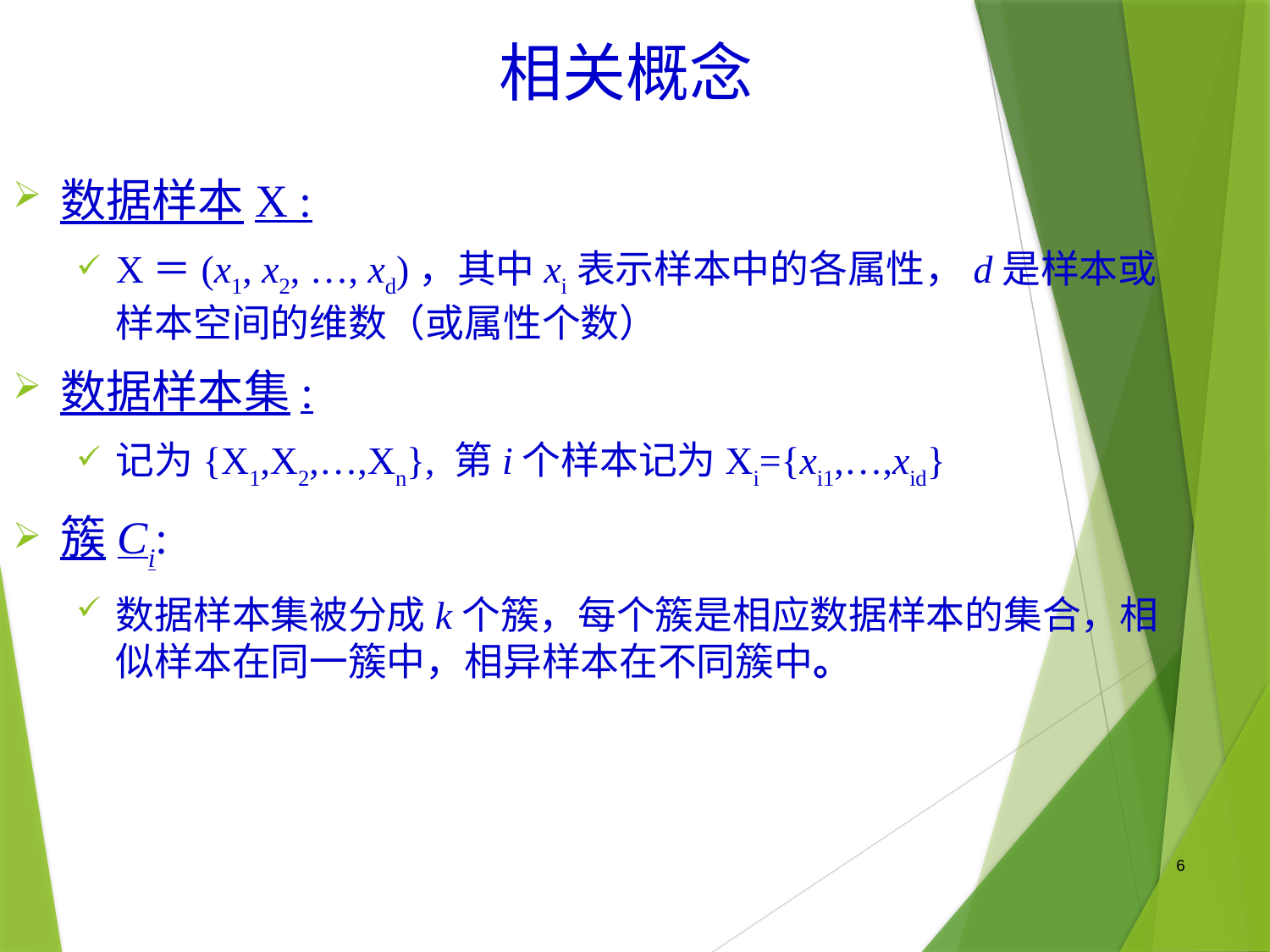

# 相关概念
数据样本X :
X＝(x1, x2, …, xd)，其中xi表示样本中的各属性，d是样本或样本空间的维数（或属性个数）
数据样本集:
记为{X1,X2,…,Xn}, 第i个样本记为Xi={xi1,…,xid}
簇Ci:
数据样本集被分成k个簇，每个簇是相应数据样本的集合，相似样本在同一簇中，相异样本在不同簇中。
6